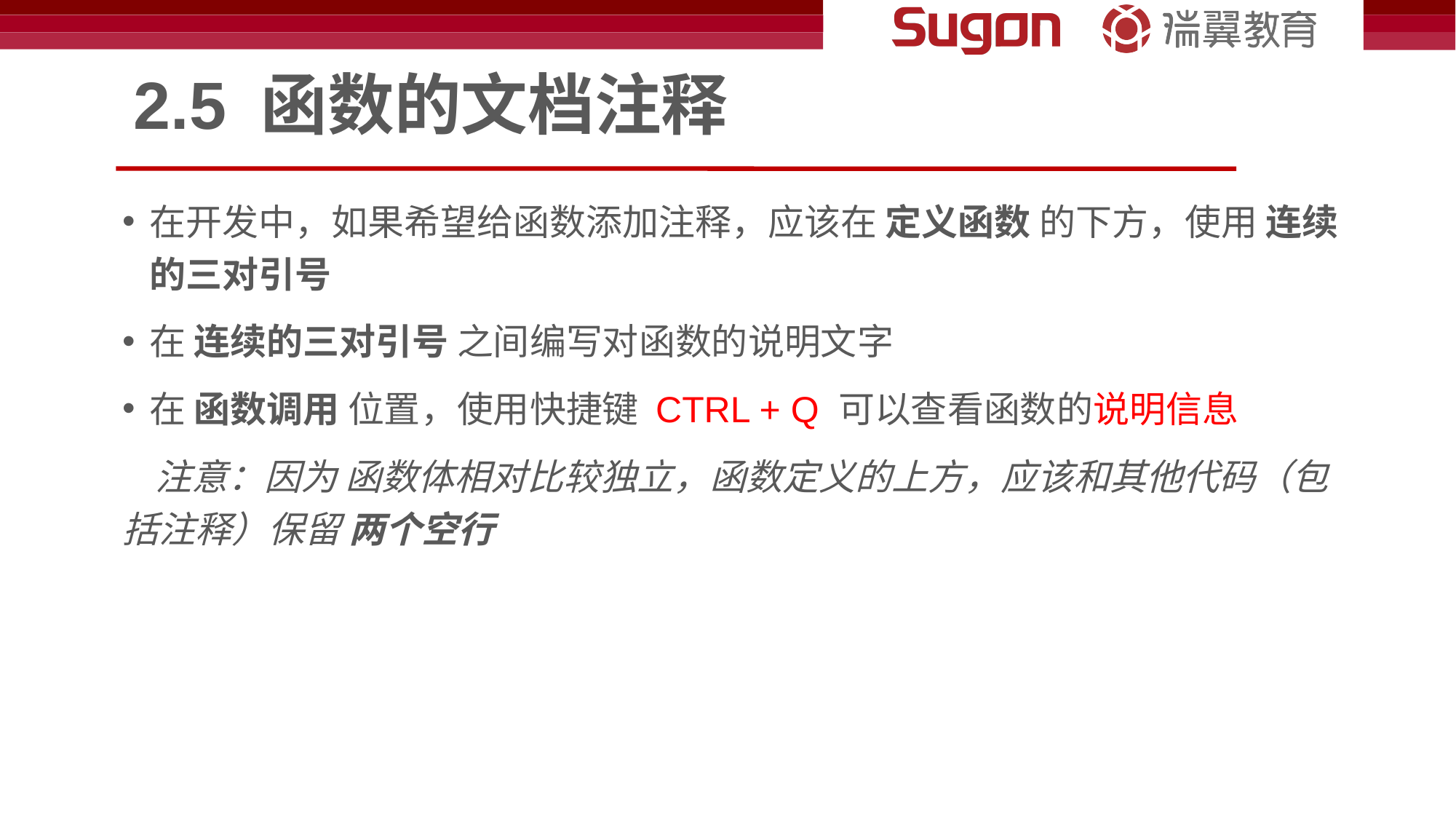

# 2.5 函数的文档注释
在开发中，如果希望给函数添加注释，应该在 定义函数 的下方，使用 连续的三对引号
在 连续的三对引号 之间编写对函数的说明文字
在 函数调用 位置，使用快捷键 CTRL + Q 可以查看函数的说明信息
   注意：因为 函数体相对比较独立，函数定义的上方，应该和其他代码（包括注释）保留 两个空行